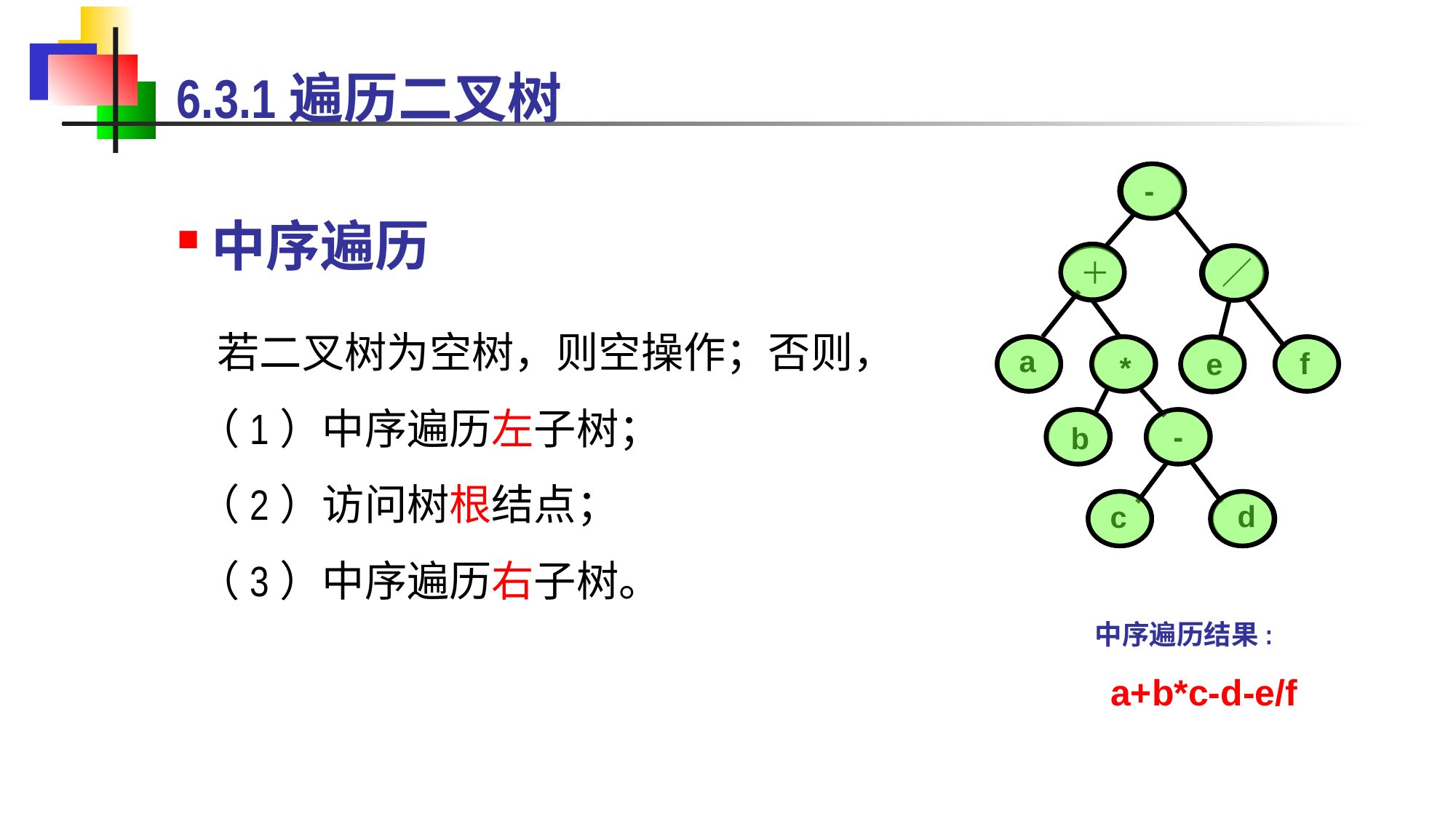

6.3.1遍历二叉树

-

＋
／

a

f
e
*

-
b

d
c

中序遍历

 若二叉树为空树，则空操作；否则，
（1）中序遍历左子树；
（2）访问树根结点；
（3）中序遍历右子树。

中序遍历结果:
 a+b*c-d-e/f